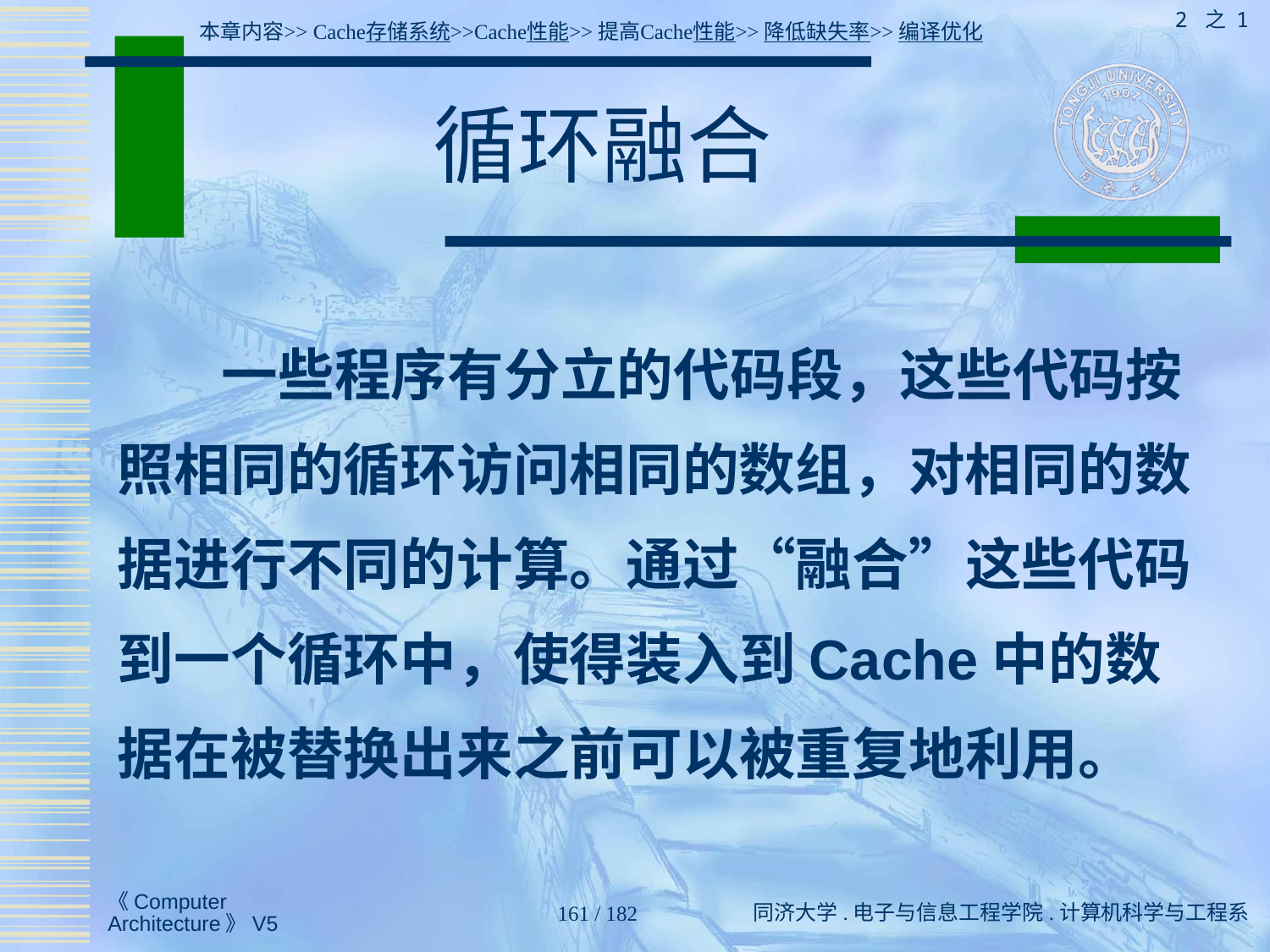

2 之 1
本章内容>> Cache存储系统>>Cache性能>>提高Cache性能>>降低缺失率>>编译优化
# 循环融合
       一些程序有分立的代码段，这些代码按照相同的循环访问相同的数组，对相同的数据进行不同的计算。通过“融合”这些代码到一个循环中，使得装入到Cache中的数据在被替换出来之前可以被重复地利用。